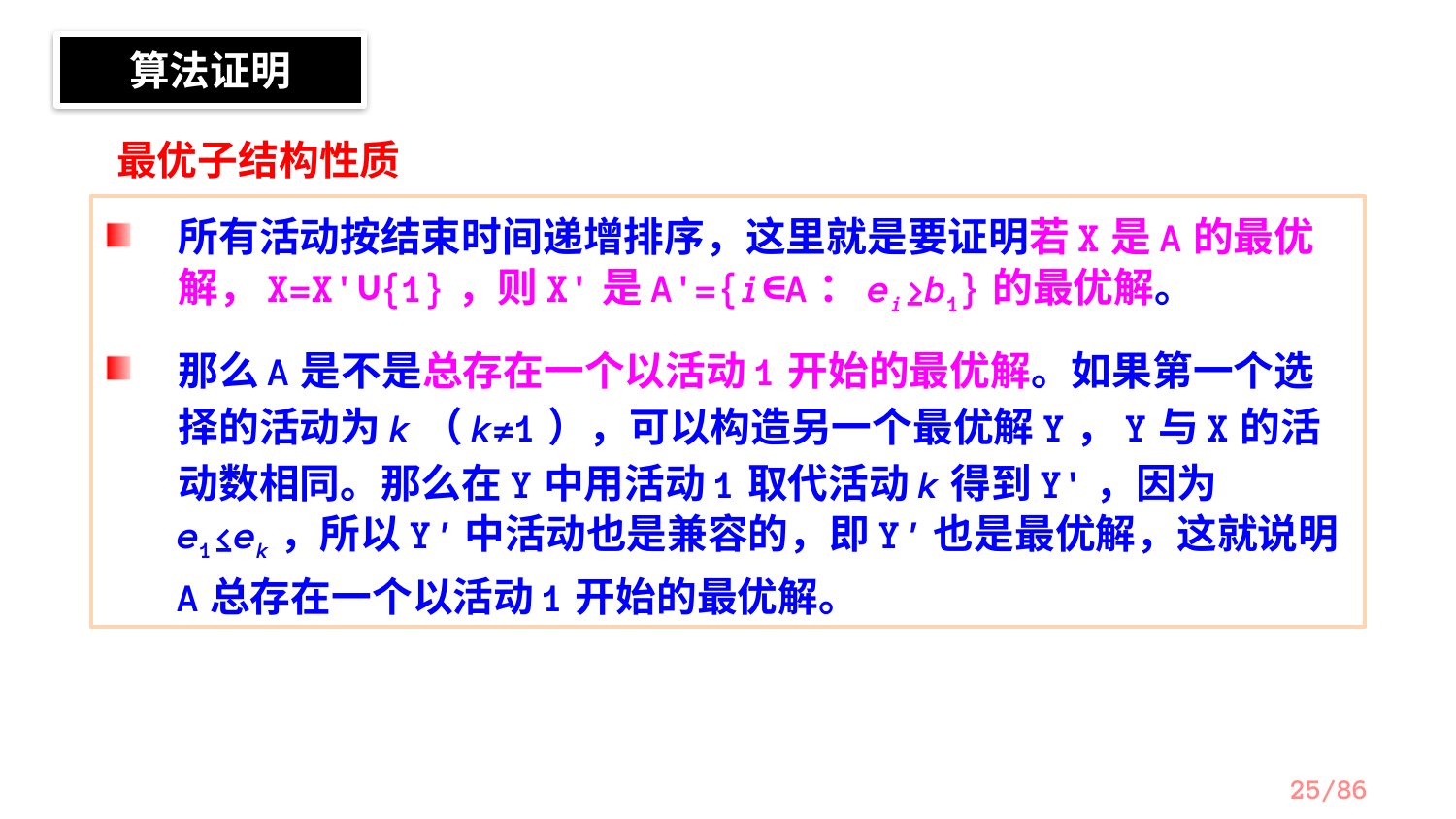

算法证明
最优子结构性质
所有活动按结束时间递增排序，这里就是要证明若X是A的最优解，X=X'∪{1}，则X'是A'={i∈A：ei≥b1}的最优解。
那么A是不是总存在一个以活动1开始的最优解。如果第一个选择的活动为k（k≠1），可以构造另一个最优解Y，Y与X的活动数相同。那么在Y中用活动1取代活动k得到Y'，因为e1≤ek，所以Y'中活动也是兼容的，即Y'也是最优解，这就说明A总存在一个以活动1开始的最优解。
25/86